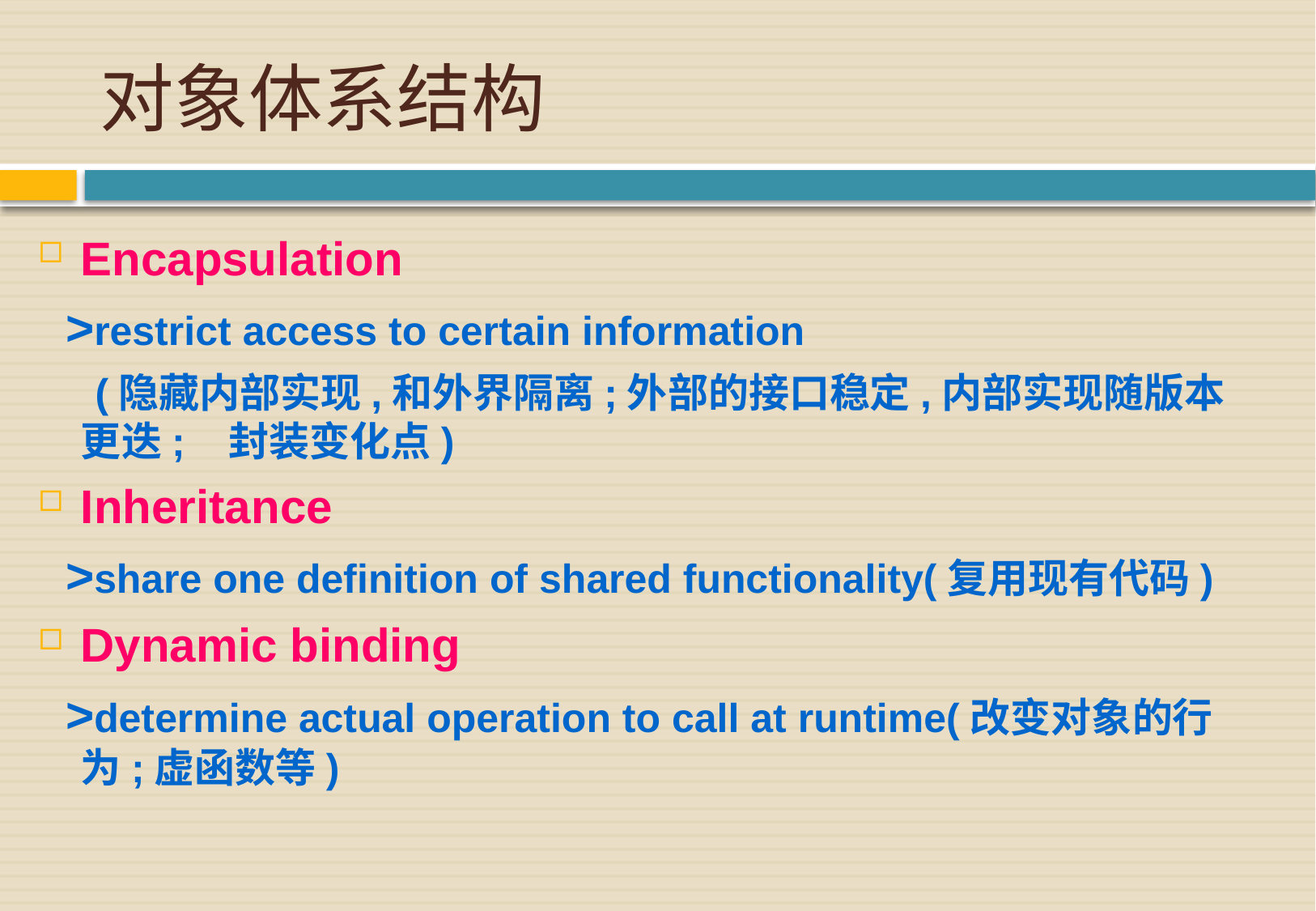

# 对象体系结构

Encapsulation
  >restrict access to certain information
     (隐藏内部实现,和外界隔离;外部的接口稳定,内部实现随版本更迭;   封装变化点)
Inheritance
  >share one definition of shared functionality(复用现有代码)
Dynamic binding
  >determine actual operation to call at runtime(改变对象的行为;虚函数等)